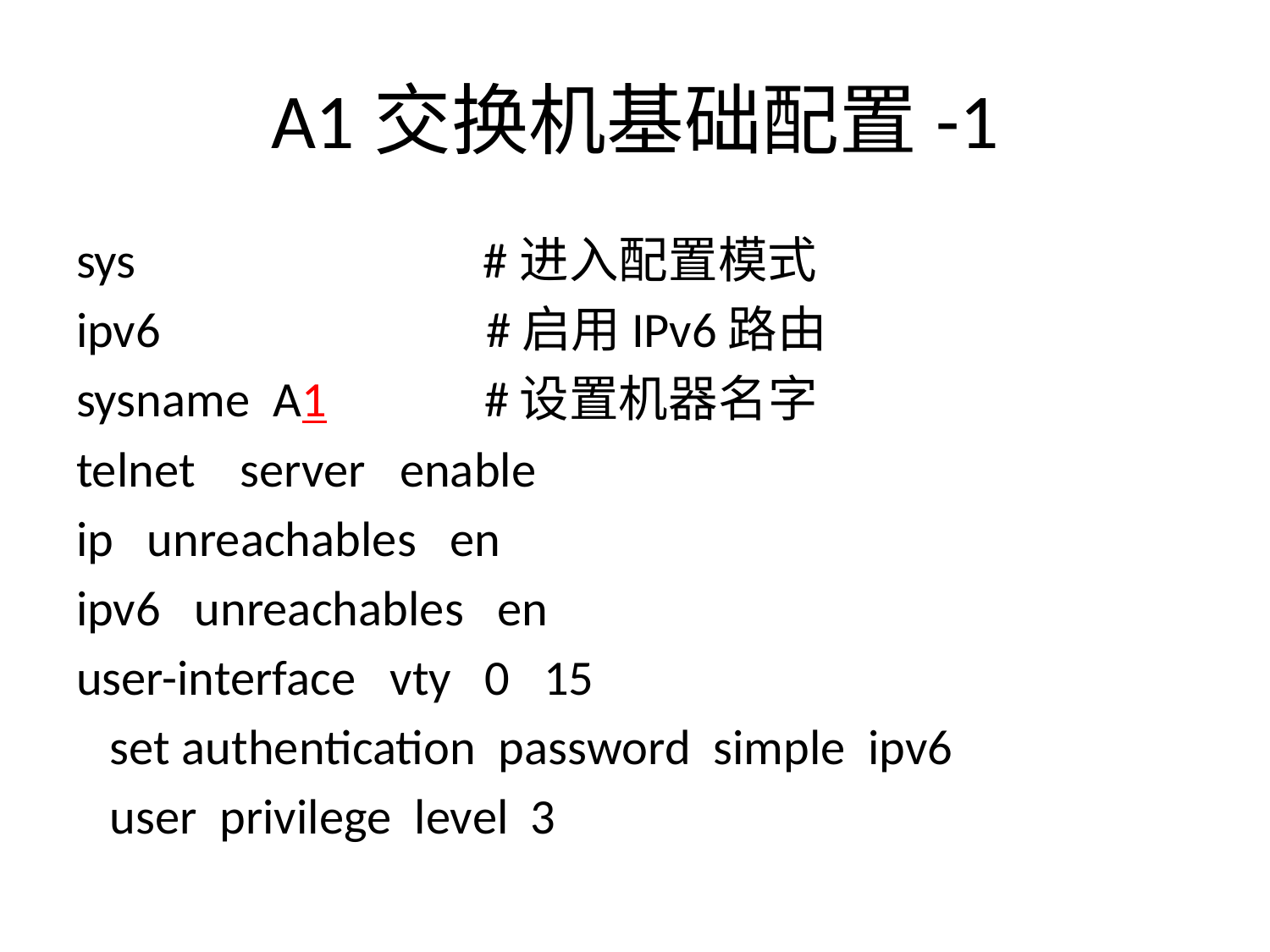

# A1交换机基础配置-1
sys                               #进入配置模式
ipv6                             #启用IPv6路由
sysname  A1              #设置机器名字
telnet    server   enable
ip   unreachables   en
ipv6   unreachables   en
user-interface   vty   0   15
   set authentication  password  simple  ipv6
   user  privilege  level  3